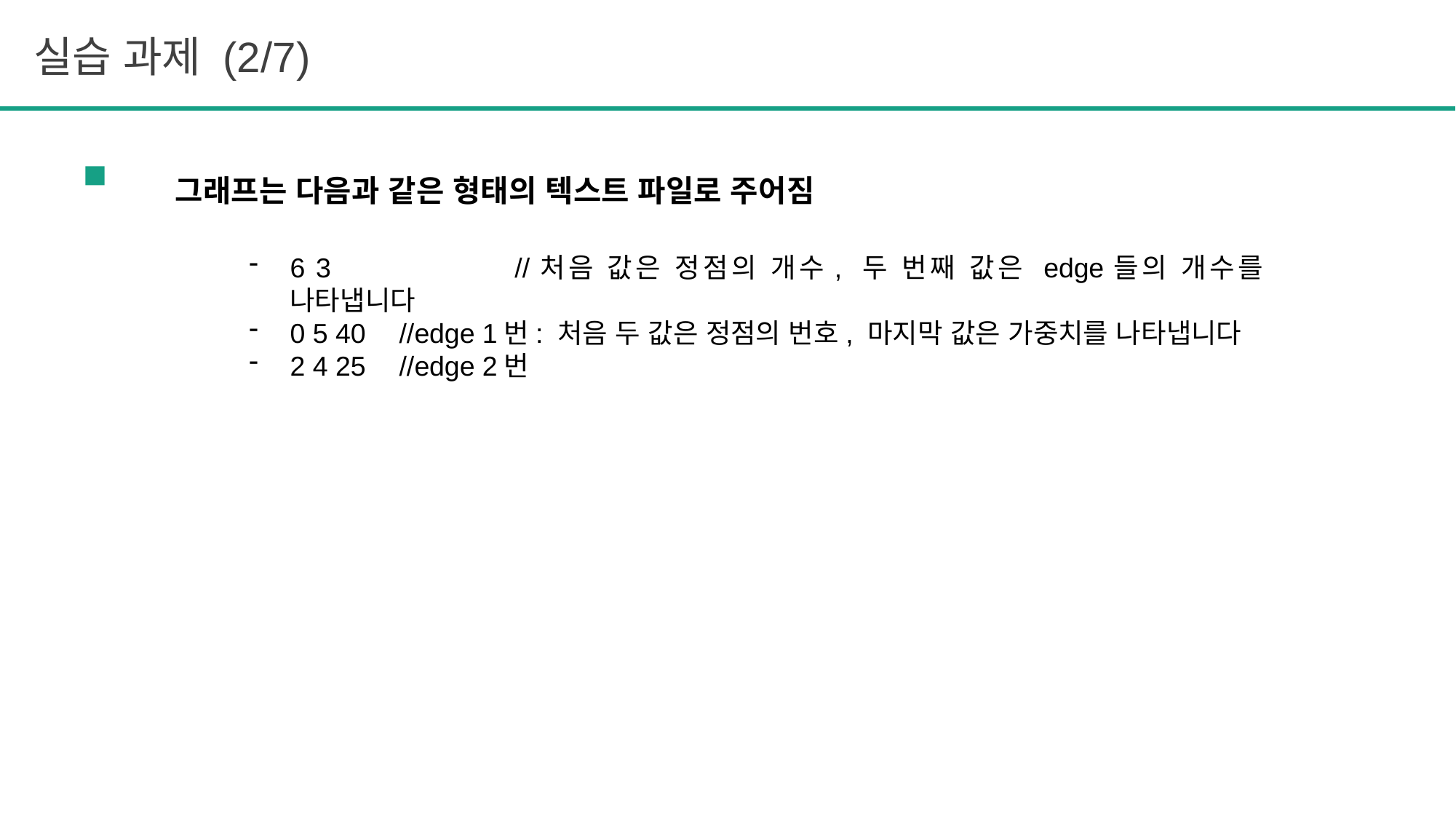

실습 과제 (2/7)
그래프는 다음과 같은 형태의 텍스트 파일로 주어짐

6 3 		//처음 값은 정점의 개수, 두 번째 값은 edge들의 개수를 나타냅니다
0 5 40 	//edge 1번: 처음 두 값은 정점의 번호, 마지막 값은 가중치를 나타냅니다
2 4 25 	//edge 2번